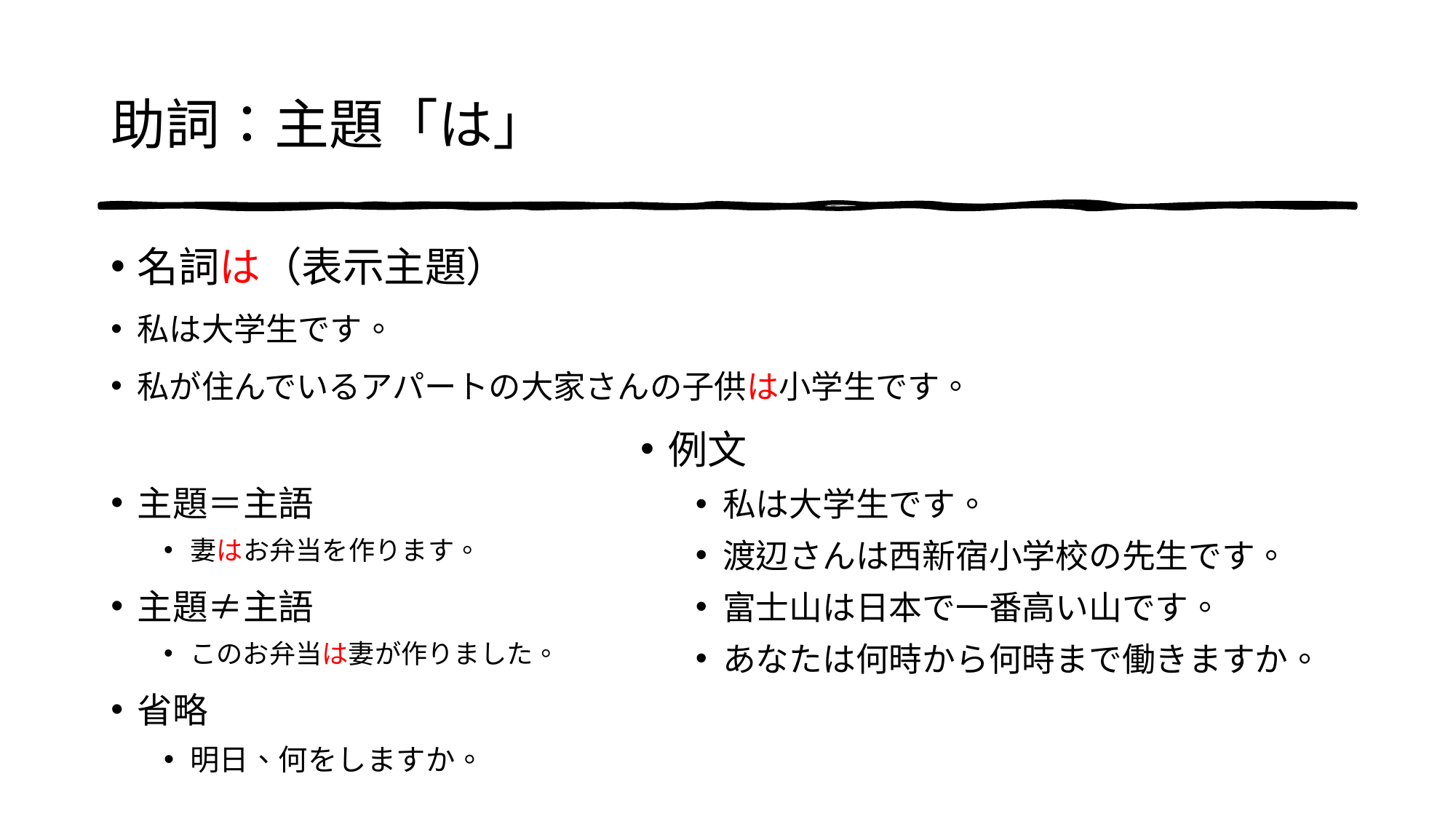

# 助詞：主題「は」
名詞は（表示主題）
私は大学生です。
私が住んでいるアパートの大家さんの子供は小学生です。

主題＝主語
妻はお弁当を作ります。
主題≠主語
このお弁当は妻が作りました。
省略
明日、何をしますか。

例文
私は大学生です。
渡辺さんは西新宿小学校の先生です。
富士山は日本で一番高い山です。
あなたは何時から何時まで働きますか。